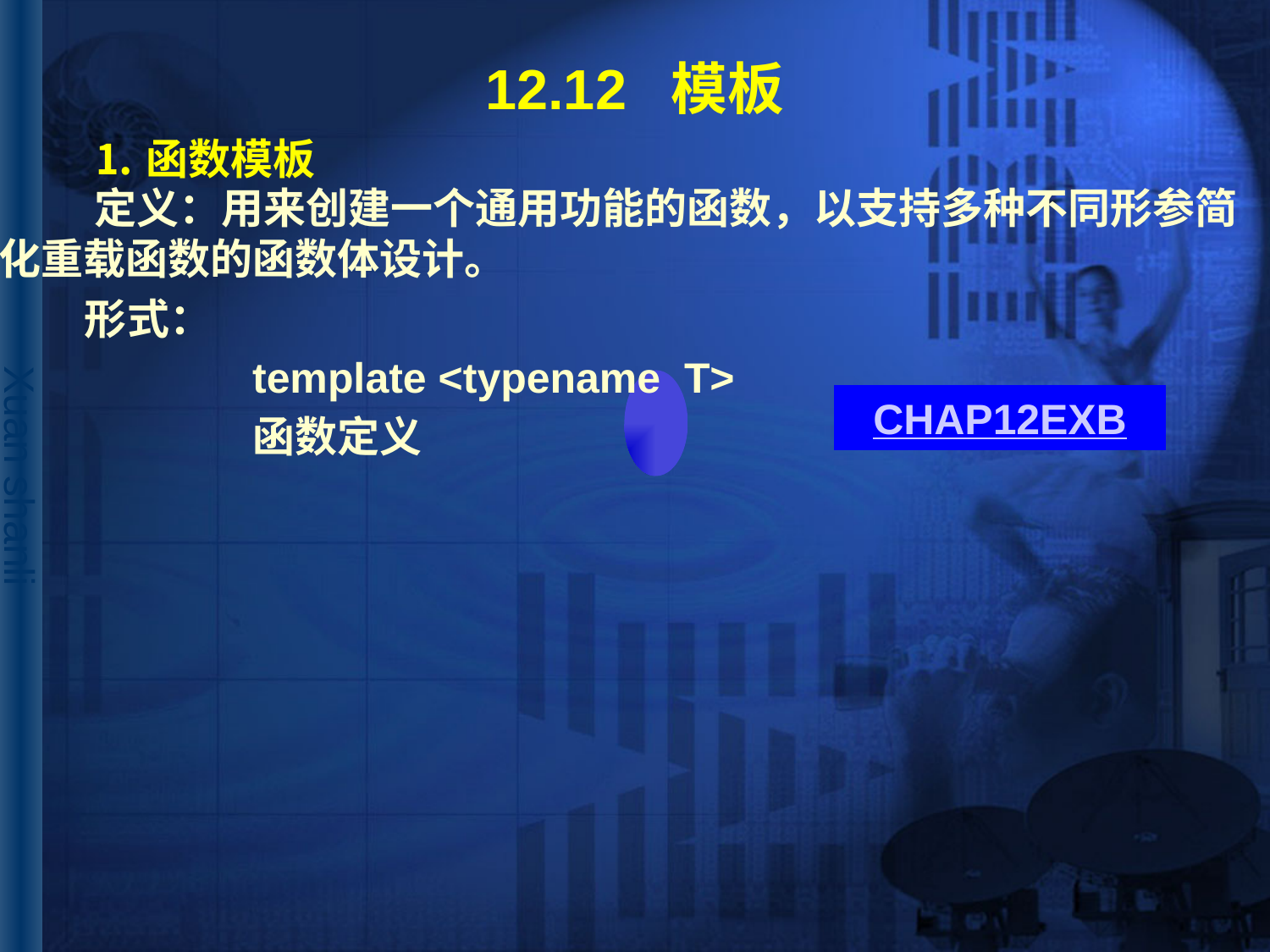

# 12.12  模板
        ⒈函数模板
         定义：用来创建一个通用功能的函数，以支持多种不同形参简  化重载函数的函数体设计。
        形式：
		template <typename  T>
		函数定义
CHAP12EXB